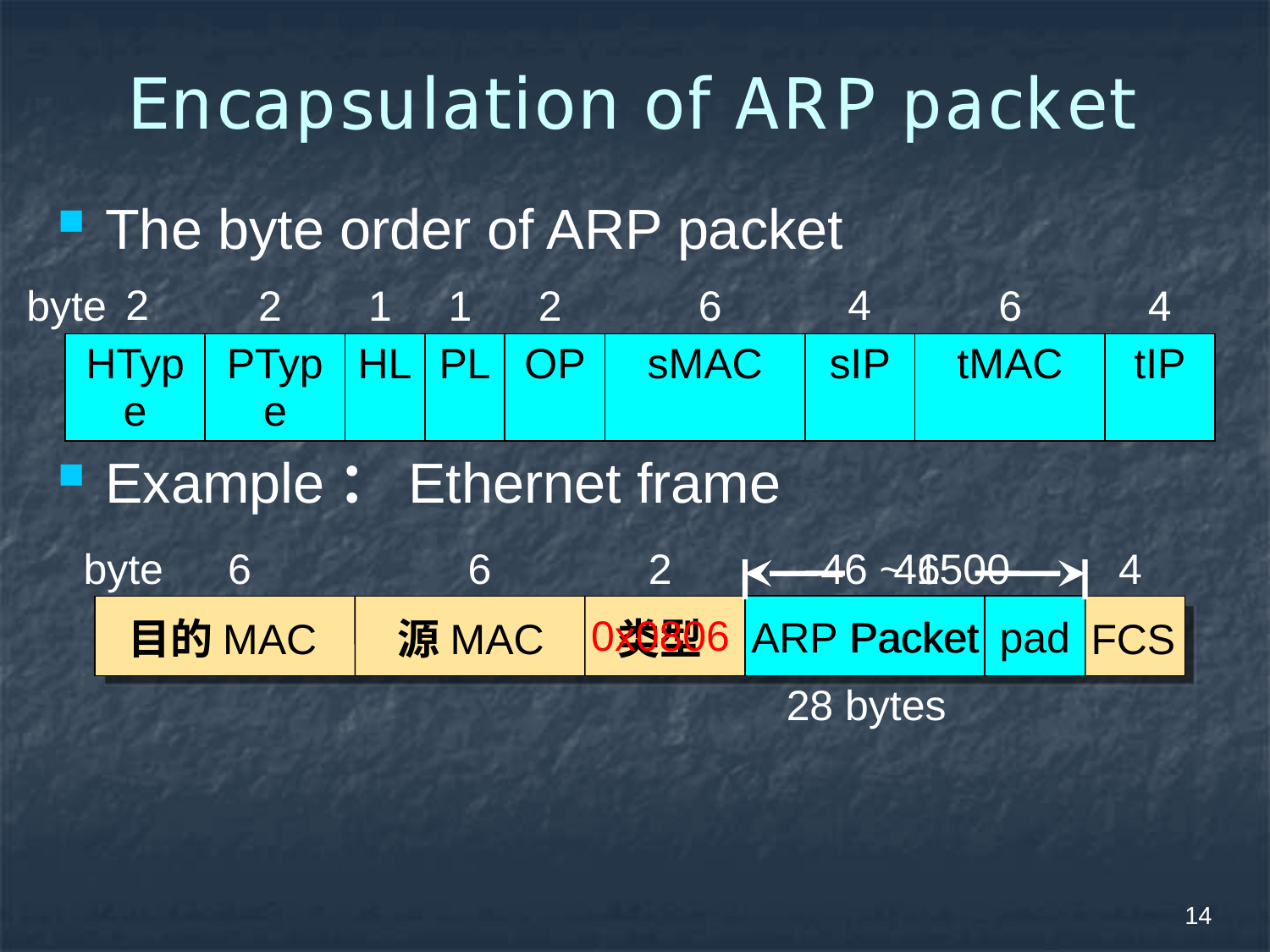

# Encapsulation of ARP packet
The byte order of ARP packet

Example：Ethernet frame
2
4
byte
2
1
1
2
6
6
4
| HType | PType | HL | PL | OP | sMAC | sIP | tMAC | tIP |
| --- | --- | --- | --- | --- | --- | --- | --- | --- |
byte
6
6
2
46

46 ~ 1500
4
ARP Packet
Packet
pad

0x0806
目的MAC
源MAC
类型
FCS
28 bytes
14